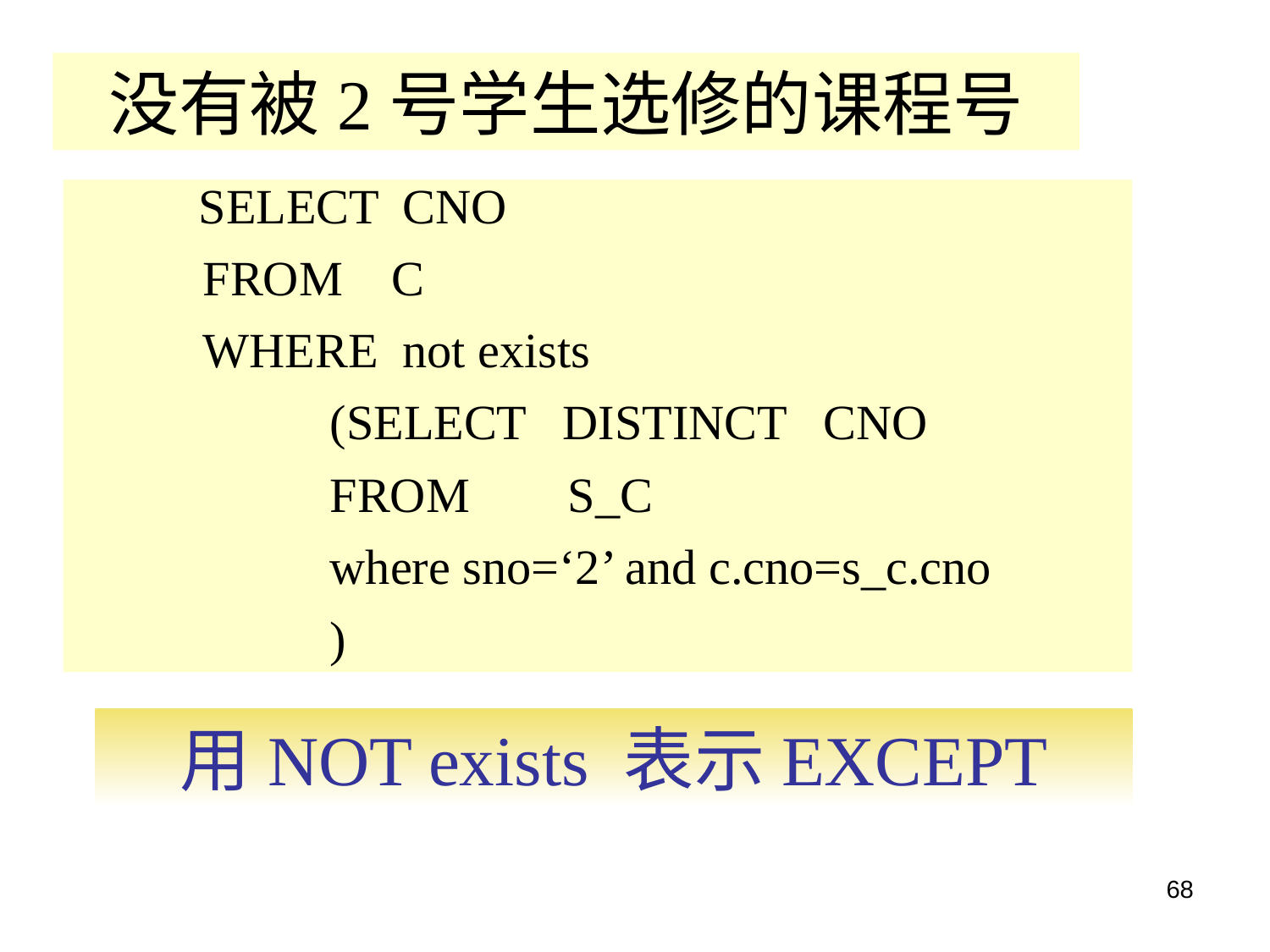

没有被2号学生选修的课程号
          SELECT  CNO
	FROM    C
	WHERE  not exists
		(SELECT   DISTINCT   CNO
		FROM        S_C
		where sno=‘2’ and c.cno=s_c.cno
		)
用NOT exists 表示EXCEPT
68